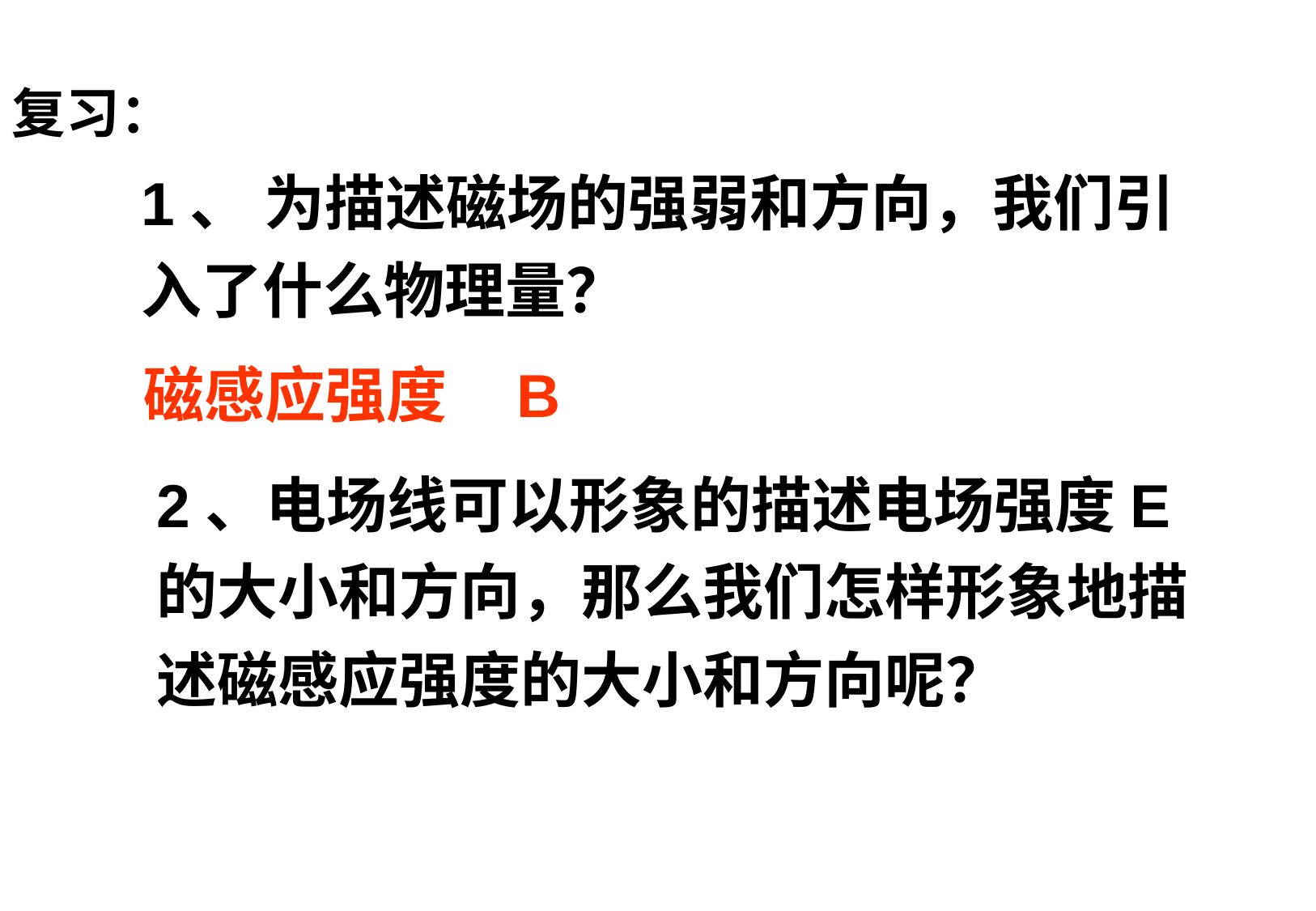

复习：
1、 为描述磁场的强弱和方向，我们引入了什么物理量？
磁感应强度    B
2、电场线可以形象的描述电场强度E的大小和方向，那么我们怎样形象地描述磁感应强度的大小和方向呢？